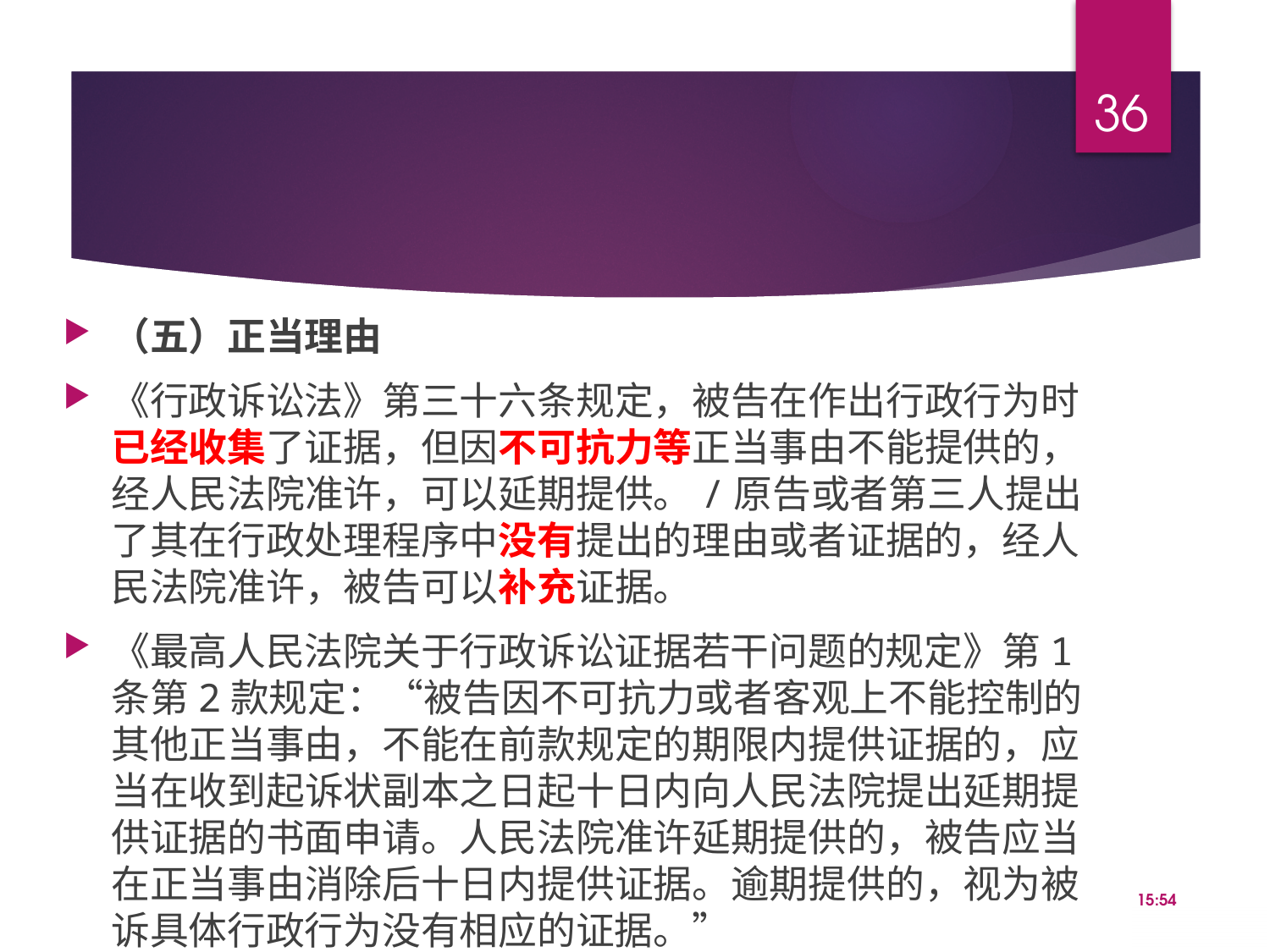

36
#
（五）正当理由
《行政诉讼法》第三十六条规定，被告在作出行政行为时已经收集了证据，但因不可抗力等正当事由不能提供的，经人民法院准许，可以延期提供。/原告或者第三人提出了其在行政处理程序中没有提出的理由或者证据的，经人民法院准许，被告可以补充证据。
《最高人民法院关于行政诉讼证据若干问题的规定》第1条第2款规定：“被告因不可抗力或者客观上不能控制的其他正当事由，不能在前款规定的期限内提供证据的，应当在收到起诉状副本之日起十日内向人民法院提出延期提供证据的书面申请。人民法院准许延期提供的，被告应当在正当事由消除后十日内提供证据。逾期提供的，视为被诉具体行政行为没有相应的证据。”
15:54